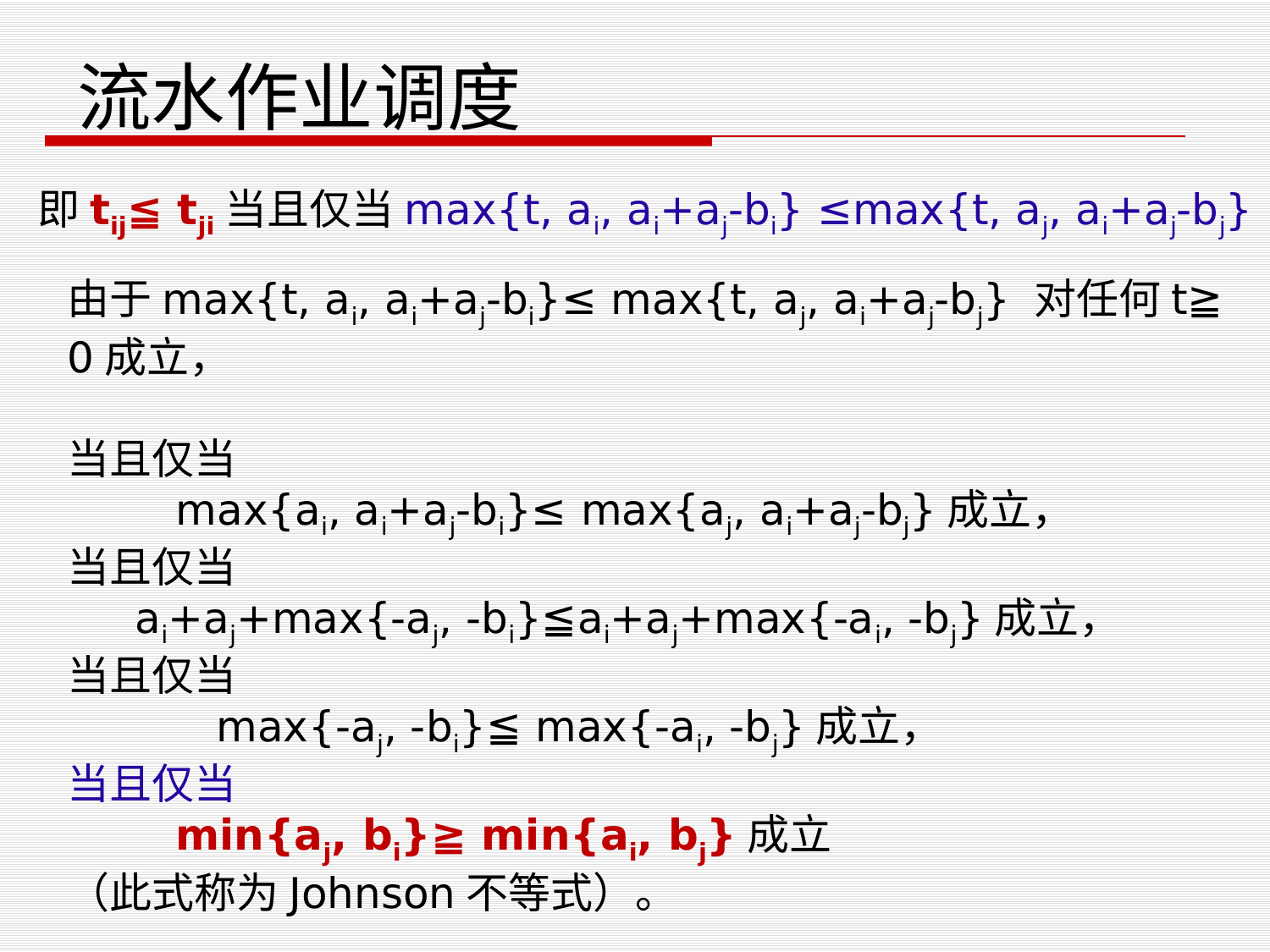

流水作业调度
即tij≦ tji当且仅当max{t, ai, ai+aj-bi} ≤max{t, aj, ai+aj-bj}
由于max{t, ai, ai+aj-bi}≤ max{t, aj, ai+aj-bj} 对任何t≧ 0成立，

当且仅当
        max{ai, ai+aj-bi}≤ max{aj, ai+aj-bj}成立，
当且仅当
     ai+aj+max{-aj, -bi}≦ai+aj+max{-ai, -bj}成立，
当且仅当
           max{-aj, -bi}≦ max{-ai, -bj}成立，
当且仅当
        min{aj, bi}≧ min{ai, bj}成立
（此式称为Johnson不等式）。